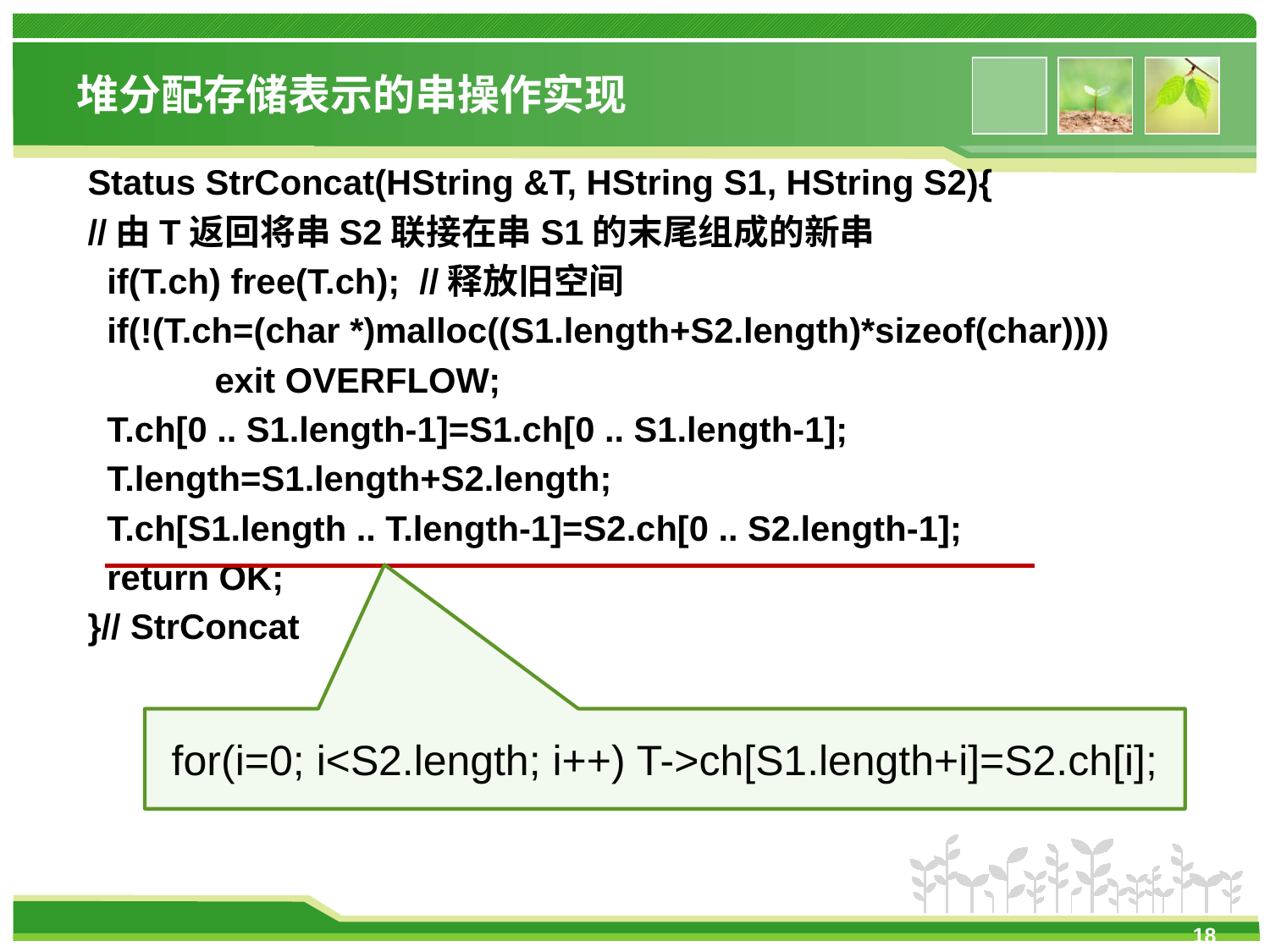

# 堆分配存储表示的串操作实现
Status StrConcat(HString &T, HString S1, HString S2){
//由T返回将串S2联接在串S1的末尾组成的新串
  if(T.ch) free(T.ch);  //释放旧空间
  if(!(T.ch=(char *)malloc((S1.length+S2.length)*sizeof(char))))
	exit OVERFLOW;
  T.ch[0 .. S1.length-1]=S1.ch[0 .. S1.length-1];
  T.length=S1.length+S2.length;
  T.ch[S1.length .. T.length-1]=S2.ch[0 .. S2.length-1];
  return OK;
}// StrConcat
for(i=0; i<S2.length; i++) T->ch[S1.length+i]=S2.ch[i];
18